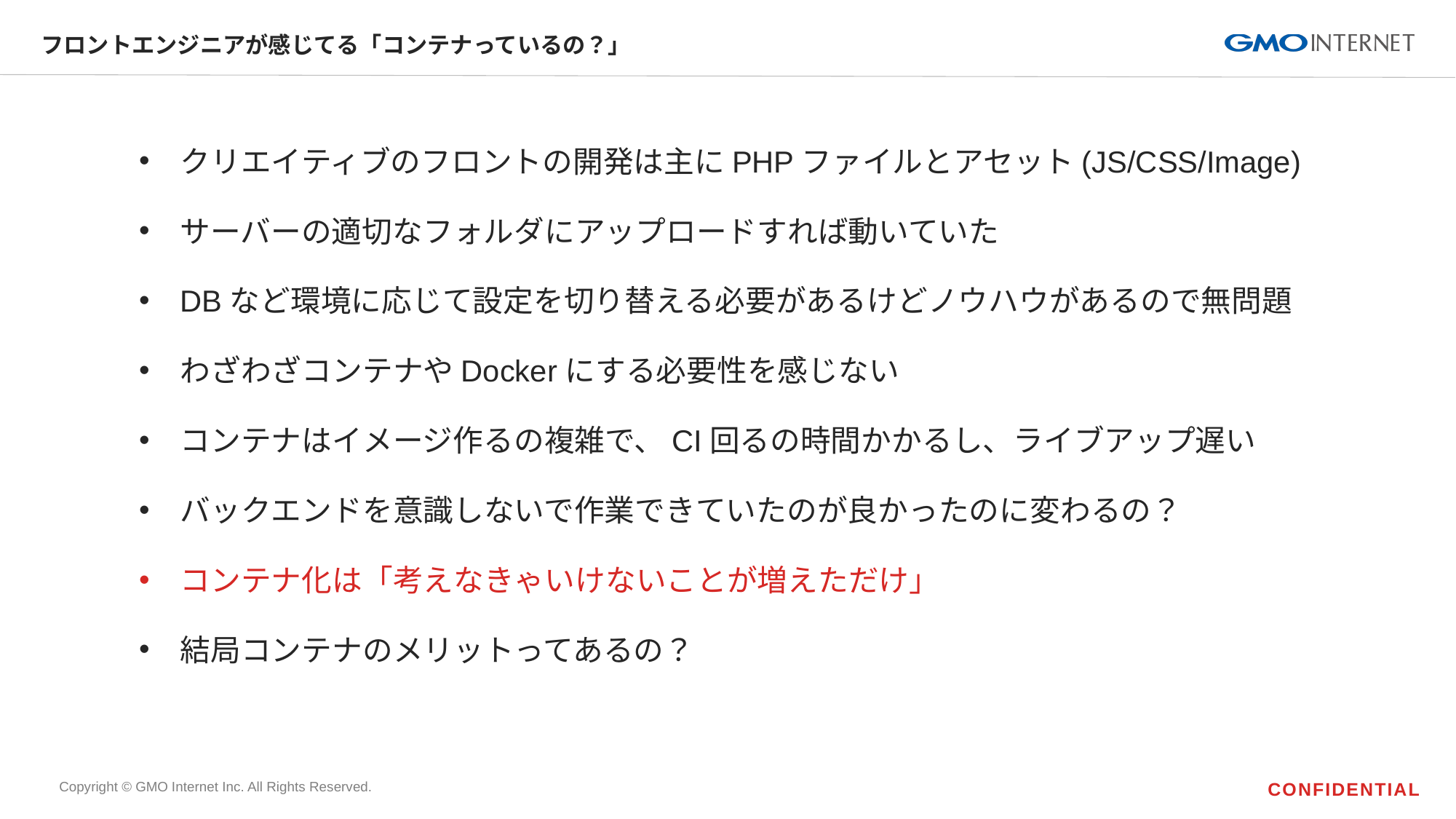

# フロントエンジニアが感じてる「コンテナっているの？」
クリエイティブのフロントの開発は主にPHPファイルとアセット(JS/CSS/Image)
サーバーの適切なフォルダにアップロードすれば動いていた
DBなど環境に応じて設定を切り替える必要があるけどノウハウがあるので無問題
わざわざコンテナやDockerにする必要性を感じない
コンテナはイメージ作るの複雑で、CI回るの時間かかるし、ライブアップ遅い
バックエンドを意識しないで作業できていたのが良かったのに変わるの？
コンテナ化は「考えなきゃいけないことが増えただけ」
結局コンテナのメリットってあるの？